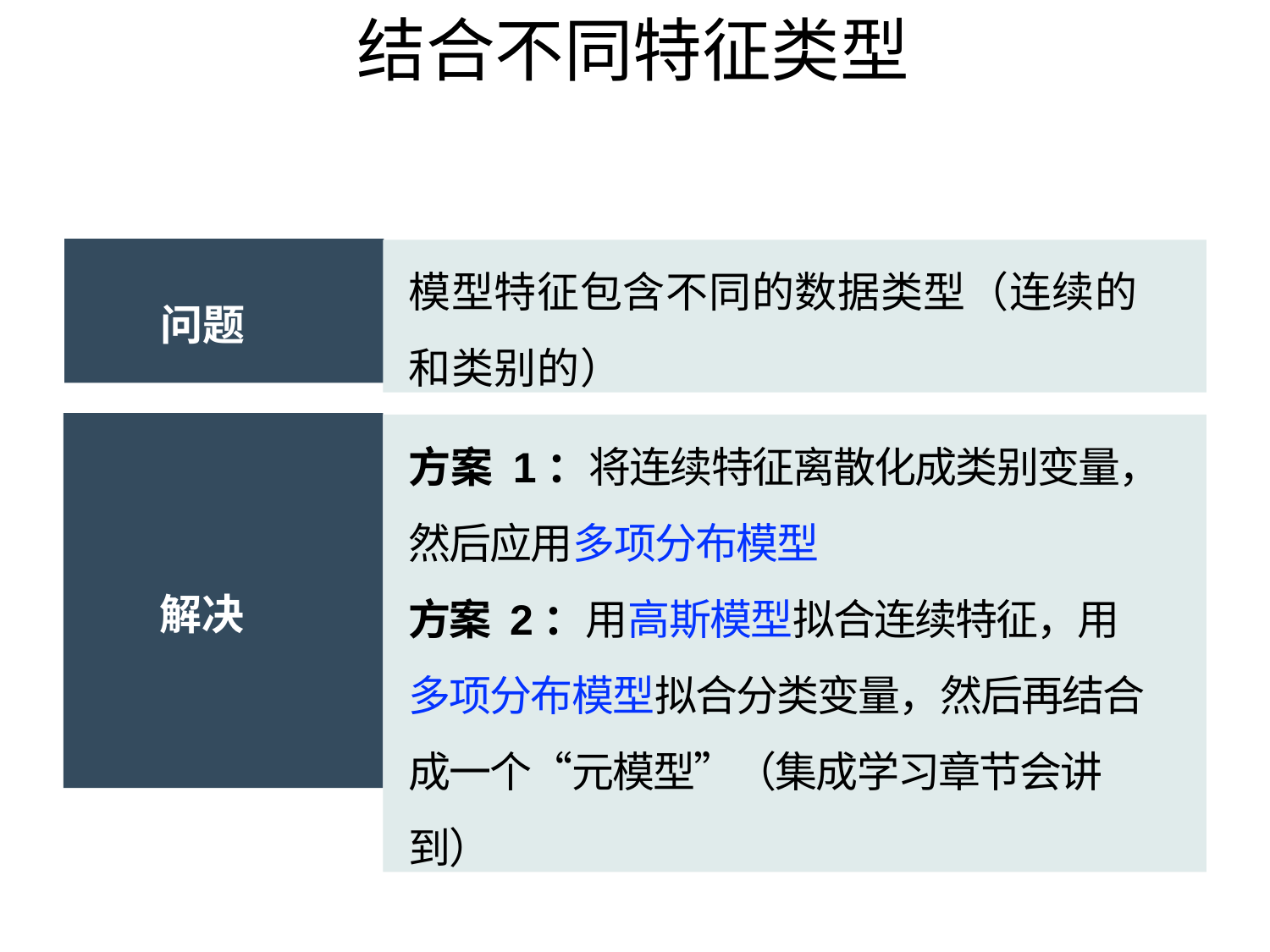

# 结合不同特征类型
问题
模型特征包含不同的数据类型（连续的和类别的）
解决
方案 1：将连续特征离散化成类别变量，然后应用多项分布模型
方案 2：用高斯模型拟合连续特征，用多项分布模型拟合分类变量，然后再结合成一个“元模型”（集成学习章节会讲到）